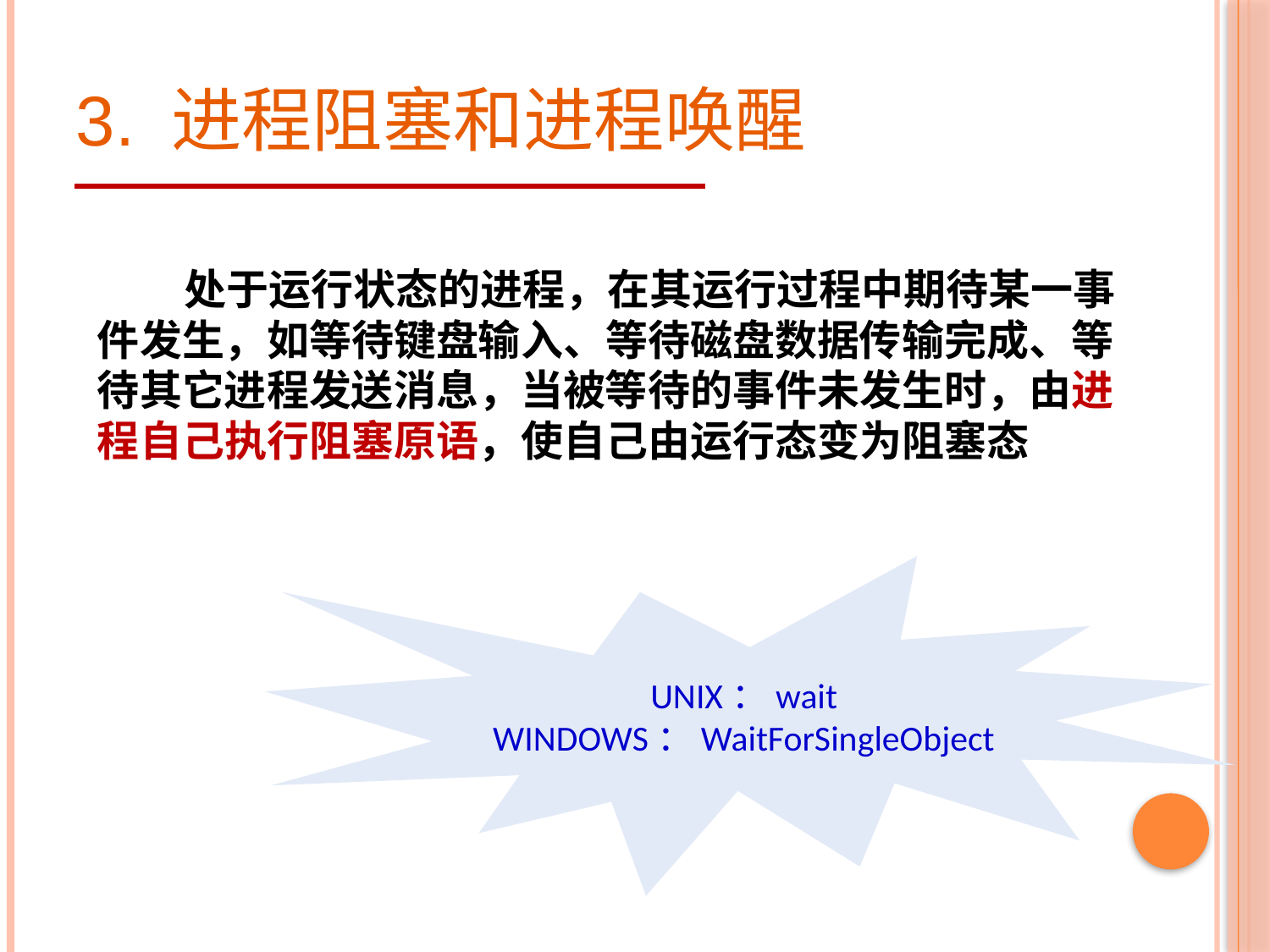

# 3. 进程阻塞和进程唤醒
        处于运行状态的进程，在其运行过程中期待某一事件发生，如等待键盘输入、等待磁盘数据传输完成、等待其它进程发送消息，当被等待的事件未发生时，由进程自己执行阻塞原语，使自己由运行态变为阻塞态
UNIX：wait
WINDOWS：WaitForSingleObject